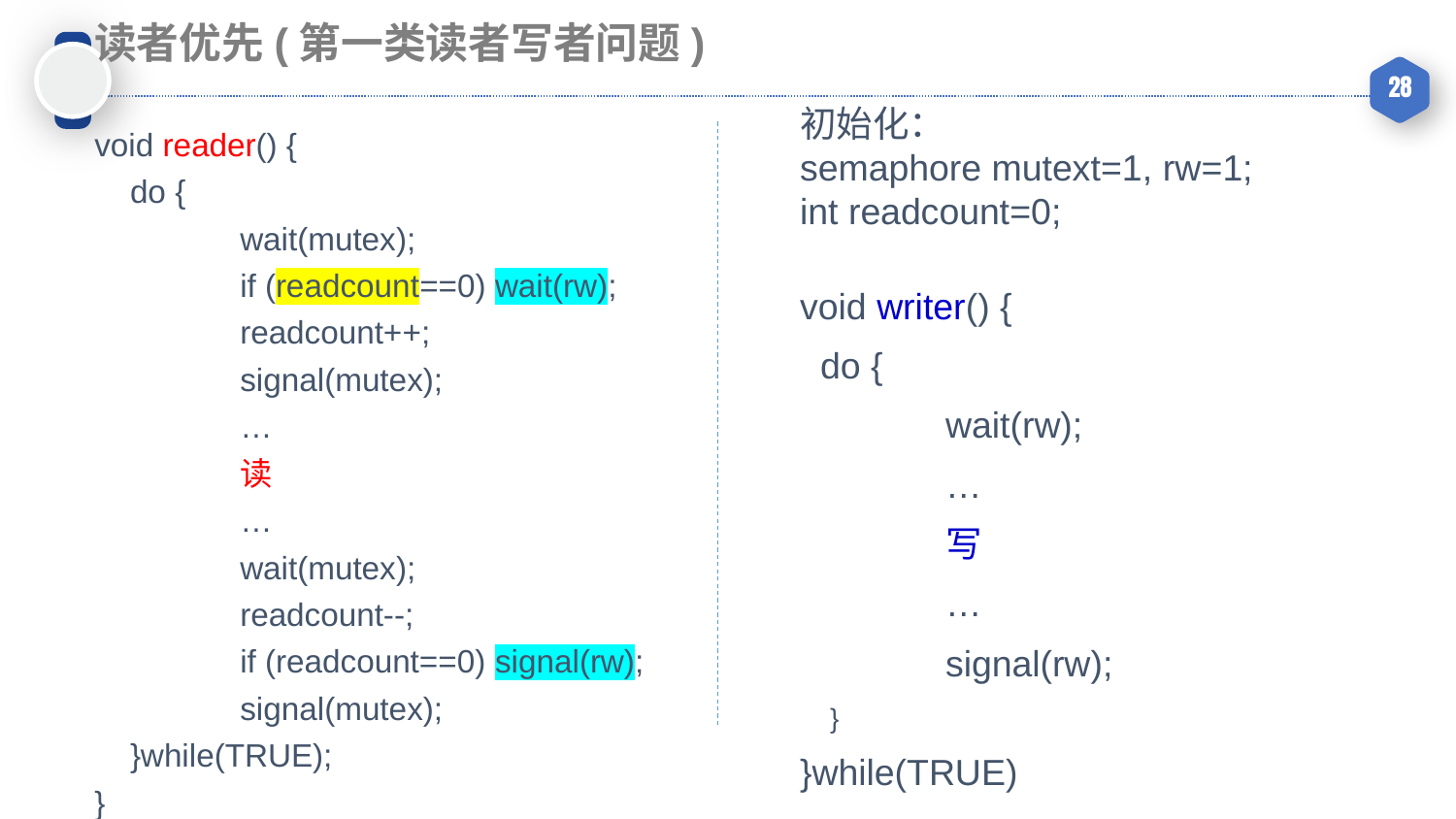

读者优先(第一类读者写者问题)
初始化：
semaphore mutext=1, rw=1;
int readcount=0;
void reader() {
    do {
	wait(mutex);
	if (readcount==0) wait(rw);
	readcount++;
	signal(mutex);
	…
	读
	…
	wait(mutex);
	readcount--;
	if (readcount==0) signal(rw);
	signal(mutex);
    }while(TRUE);
}

void writer() {
  do {
	wait(rw);
	…
	写
	…
	signal(rw);
    }
}while(TRUE)